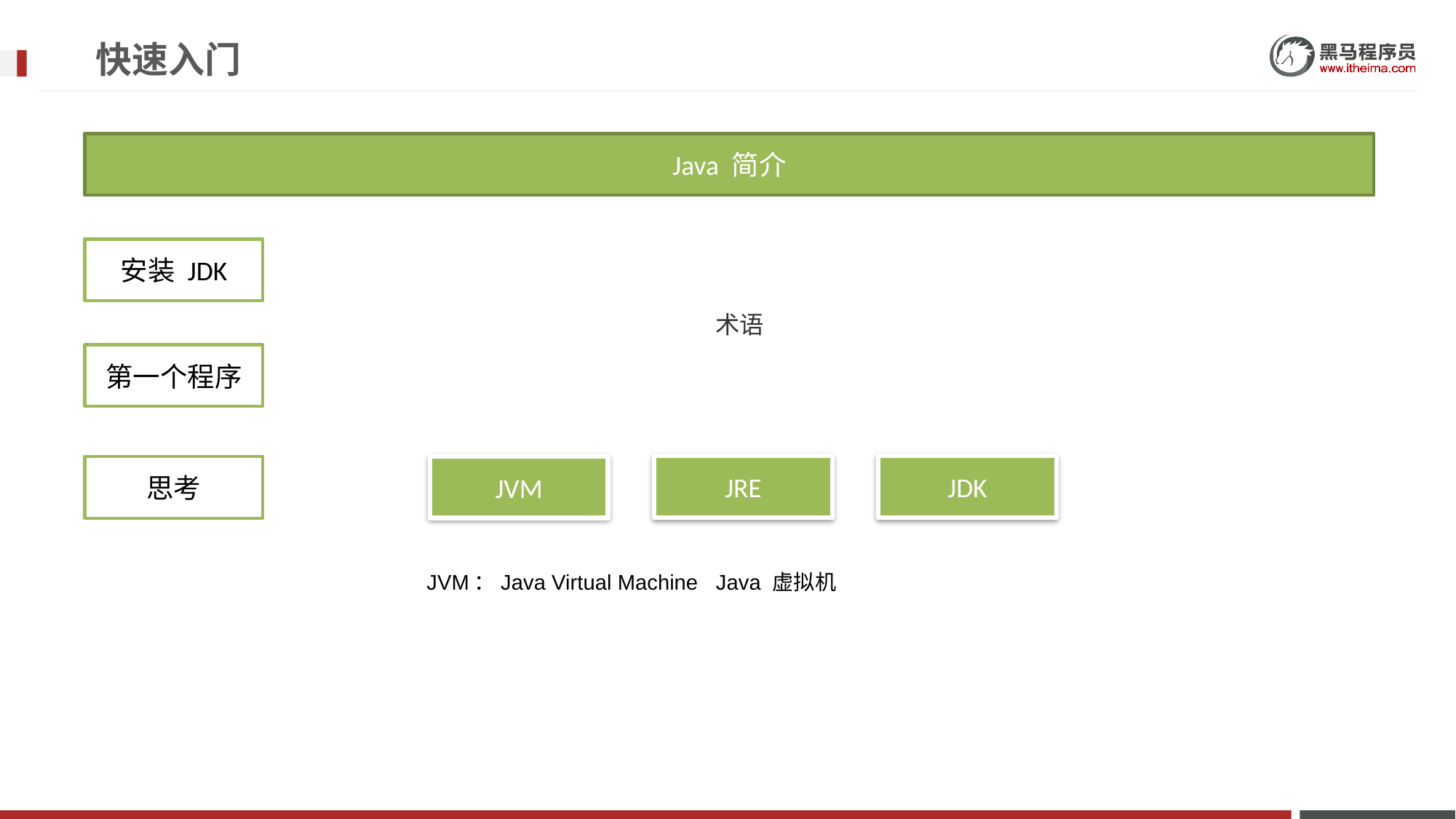

# 快速入门
Java 简介
安装 JDK
术语
第一个程序
JRE
JDK
思考
JVM
JVM：Java Virtual Machine   Java 虚拟机